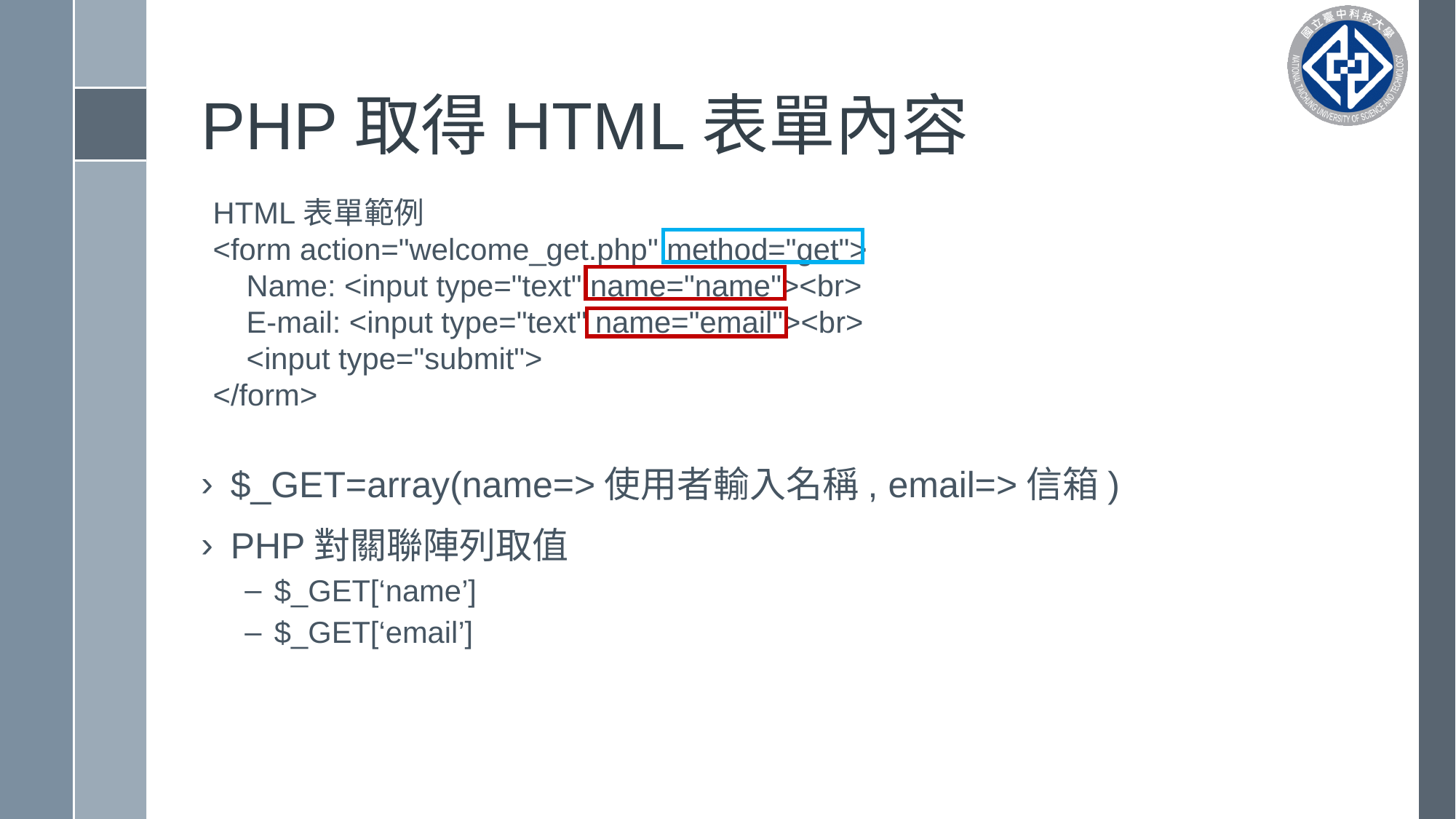

# PHP取得HTML表單內容
HTML表單範例
<form action="welcome_get.php" method="get">
    Name: <input type="text" name="name"><br>
    E-mail: <input type="text" name="email"><br>
    <input type="submit">
</form>

$_GET=array(name=>使用者輸入名稱, email=>信箱)
PHP對關聯陣列取值
$_GET[‘name’]
$_GET[‘email’]